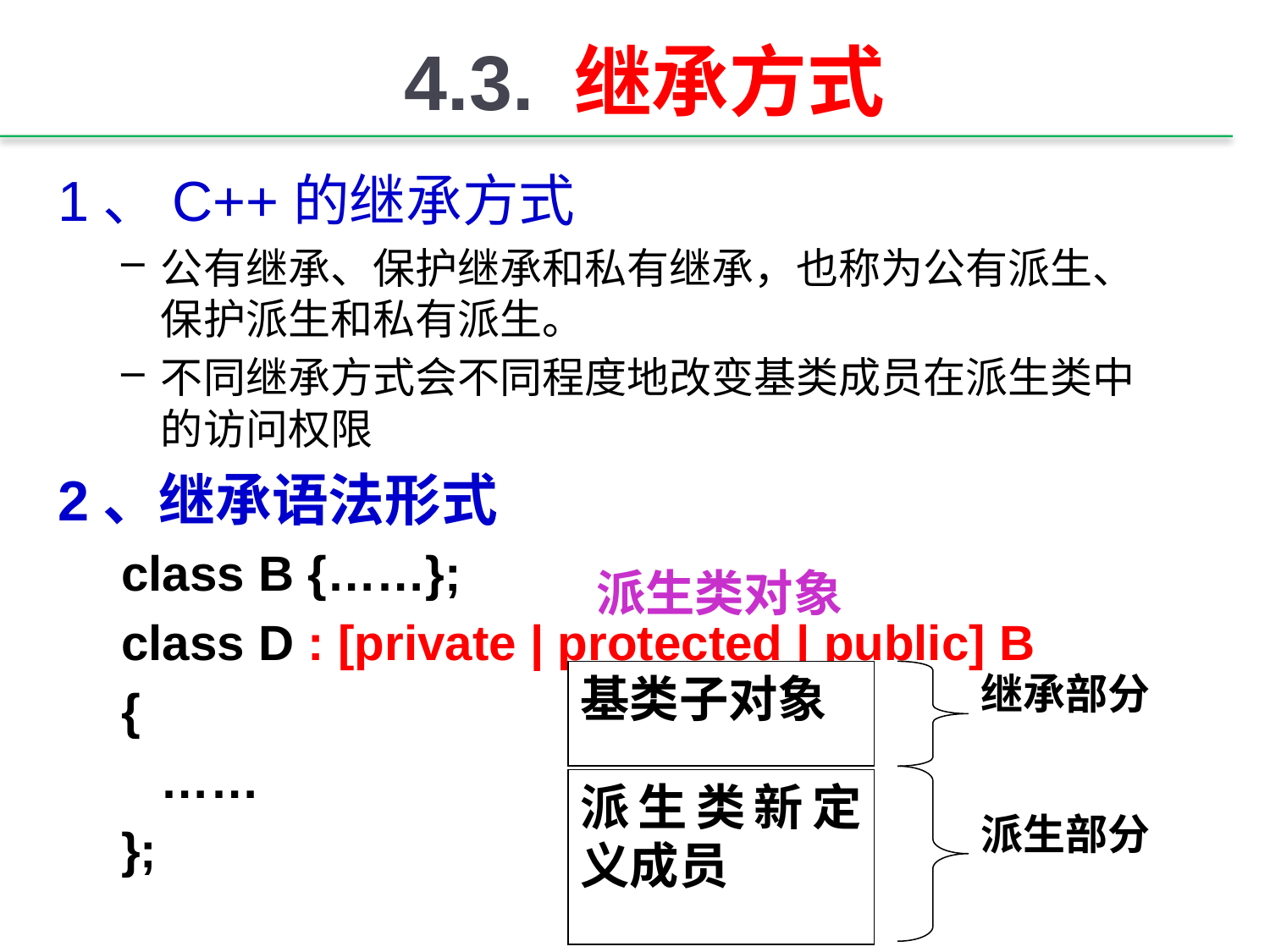

# 4.3. 继承方式
1、C++的继承方式
公有继承、保护继承和私有继承，也称为公有派生、保护派生和私有派生。
不同继承方式会不同程度地改变基类成员在派生类中的访问权限
2、继承语法形式
class B {……};
class D : [private | protected | public] B
{
	……
};

派生类对象
基类子对象

继承部分

派生类新定义成员
派生部分